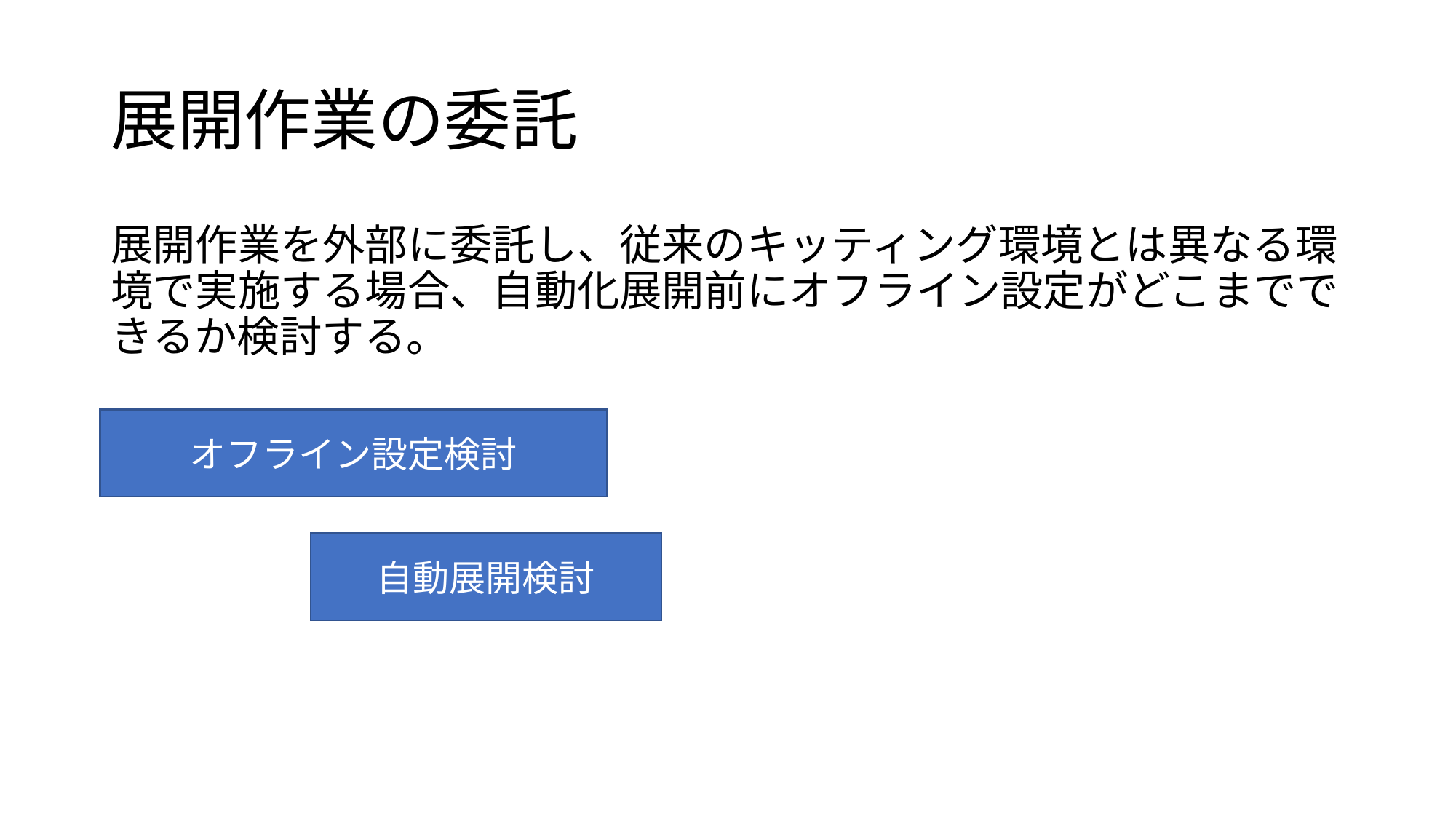

# 展開作業の委託
展開作業を外部に委託し、従来のキッティング環境とは異なる環境で実施する場合、自動化展開前にオフライン設定がどこまでできるか検討する。
オフライン設定検討
自動展開検討